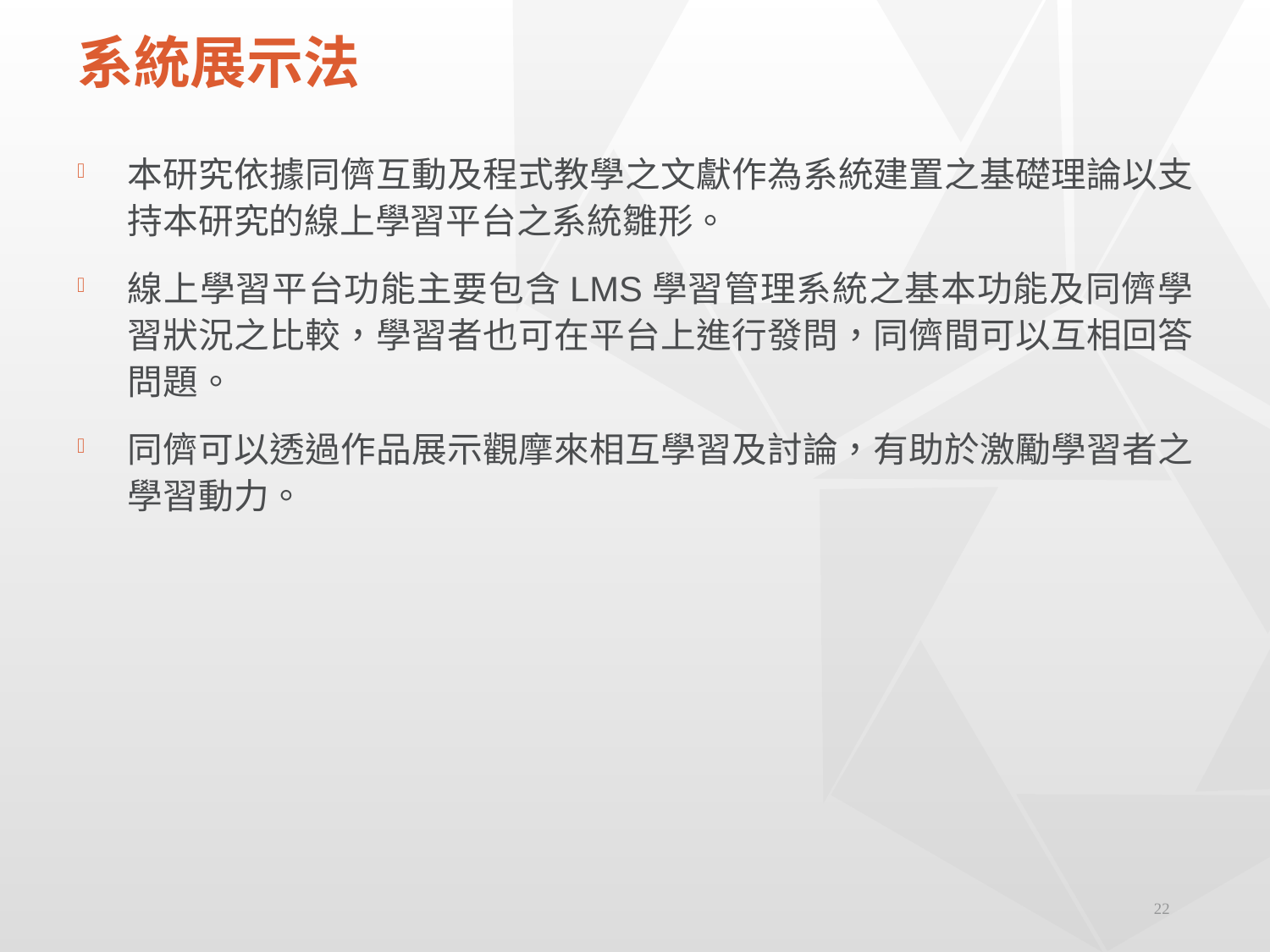

# 系統展示法
本研究依據同儕互動及程式教學之文獻作為系統建置之基礎理論以支持本研究的線上學習平台之系統雛形。
線上學習平台功能主要包含LMS學習管理系統之基本功能及同儕學習狀況之比較，學習者也可在平台上進行發問，同儕間可以互相回答問題。
同儕可以透過作品展示觀摩來相互學習及討論，有助於激勵學習者之學習動力。
22